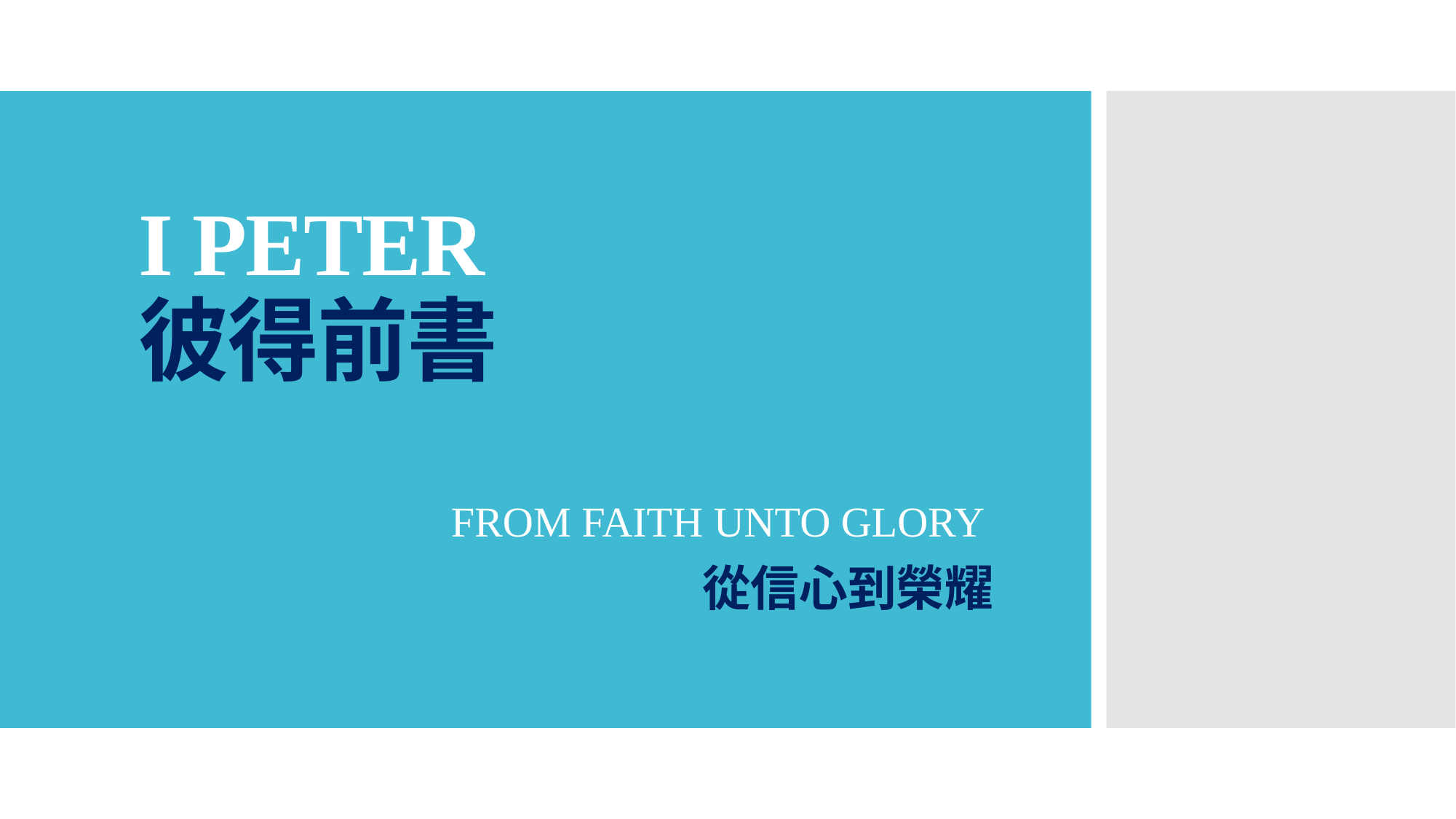

# I PETER 彼得前書
FROM FAITH UNTO GLORY
從信心到榮耀